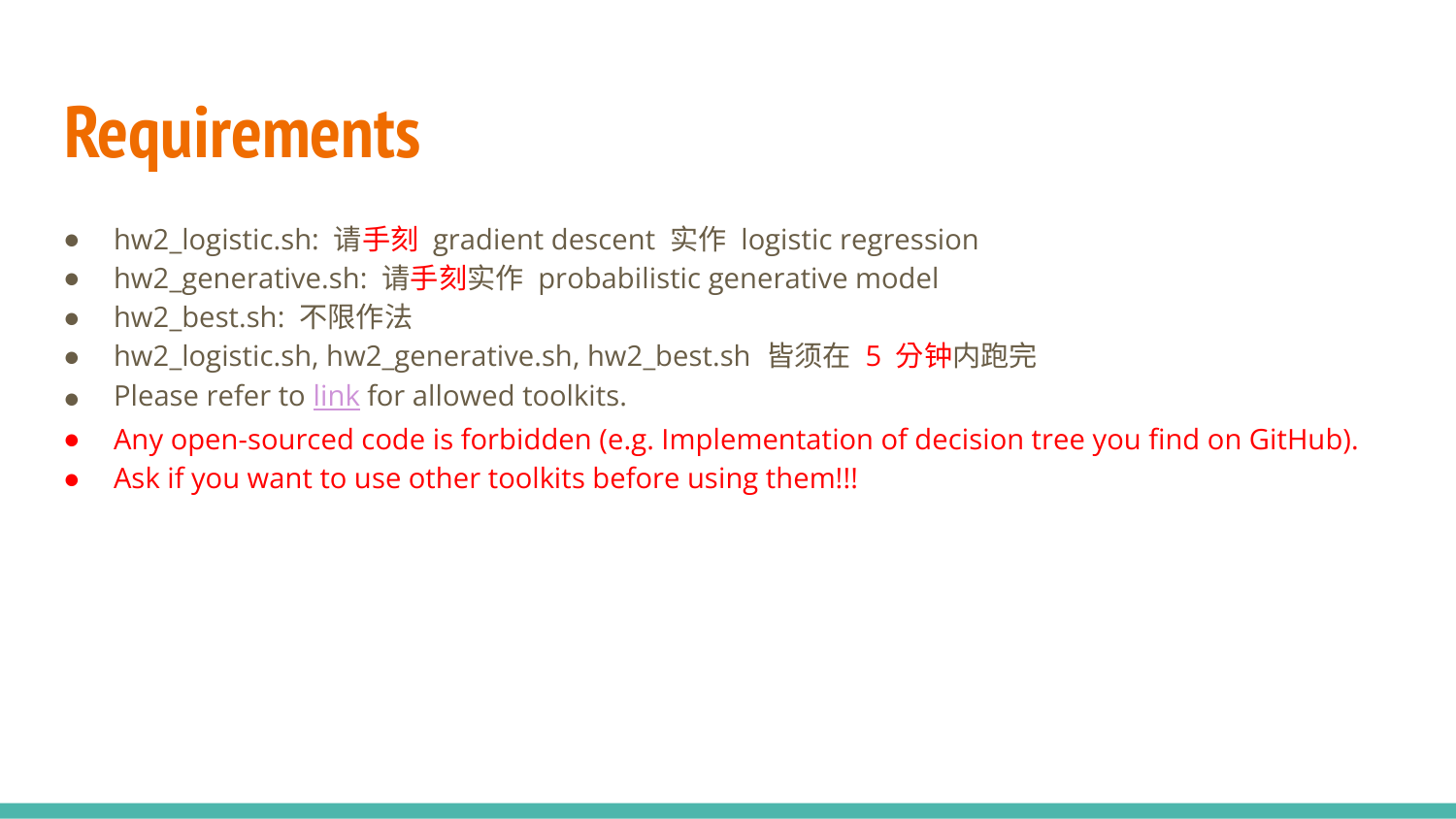

# Requirements
hw2_logistic.sh: 请手刻 gradient descent 实作 logistic regression
hw2_generative.sh: 请手刻实作 probabilistic generative model
hw2_best.sh: 不限作法
hw2_logistic.sh, hw2_generative.sh, hw2_best.sh 皆须在 5 分钟内跑完
Please refer to link for allowed toolkits.
Any open-sourced code is forbidden (e.g. Implementation of decision tree you find on GitHub).
Ask if you want to use other toolkits before using them!!!